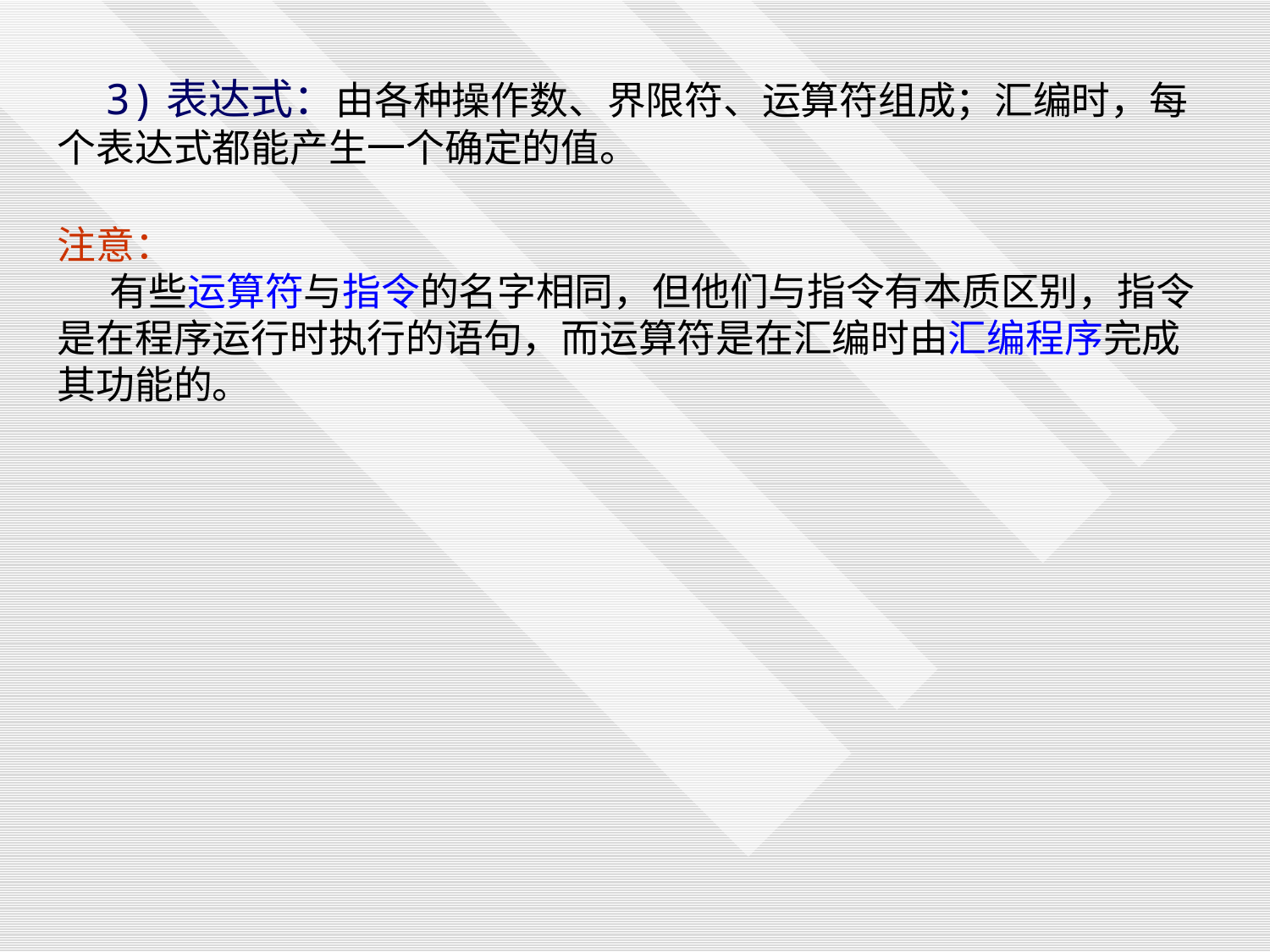

3)表达式：由各种操作数、界限符、运算符组成；汇编时，每个表达式都能产生一个确定的值。

注意：
     有些运算符与指令的名字相同，但他们与指令有本质区别，指令是在程序运行时执行的语句，而运算符是在汇编时由汇编程序完成其功能的。